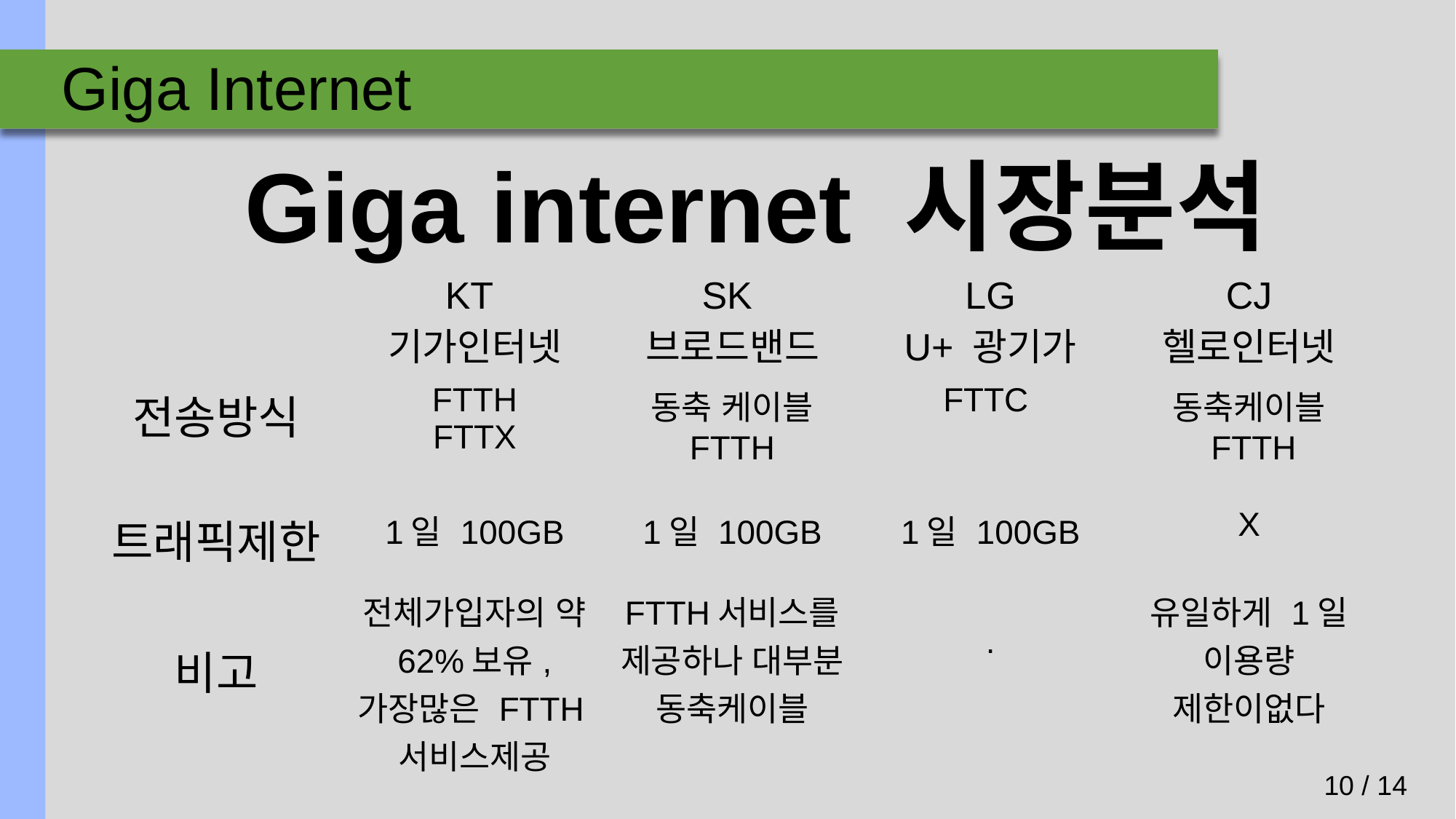

# Giga Internet
Giga internet 시장분석
|  | KT 기가인터넷 | SK 브로드밴드 | LG U+ 광기가 | CJ 헬로인터넷 |
| --- | --- | --- | --- | --- |
| 전송방식 | FTTH FTTX | 동축 케이블 FTTH | FTTC | 동축케이블 FTTH |
| 트래픽제한 | 1일 100GB | 1일 100GB | 1일 100GB | X |
| 비고 | 전체가입자의 약 62%보유, 가장많은 FTTH서비스제공 | FTTH서비스를 제공하나 대부분 동축케이블 | . | 유일하게 1일 이용량 제한이없다 |
10 / 14